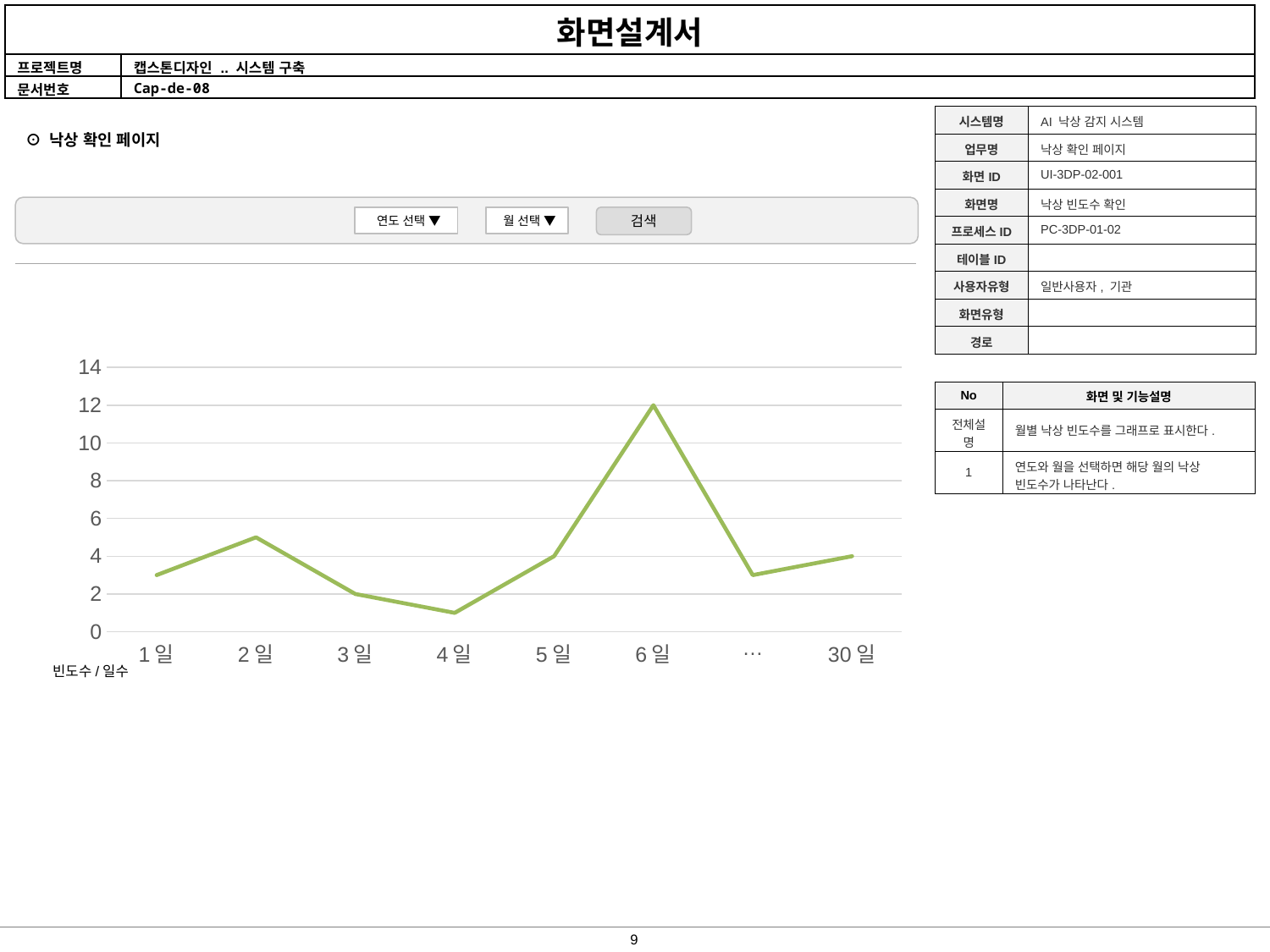

| 시스템명 | AI 낙상 감지 시스템 |
| --- | --- |
| 업무명 | 낙상 확인 페이지 |
| 화면ID | UI-3DP-02-001 |
| 화면명 | 낙상 빈도수 확인 |
| 프로세스ID | PC-3DP-01-02 |
| 테이블ID |  |
| 사용자유형 | 일반사용자, 기관 |
| 화면유형 |  |
| 경로 |  |
⊙ 낙상 확인 페이지

검색
연도 선택 ▼
월 선택 ▼

### Chart

| Category | 열1 |
|---|---|
| 1일 | 3.0 |
| 2일 | 5.0 |
| 3일 | 2.0 |
| 4일 | 1.0 |
| 5일 | 4.0 |
| 6일 | 12.0 |
| … | 3.0 |
| 30일 | 4.0 |
| No | 화면 및 기능설명 |
| --- | --- |
| 전체설명 | 월별 낙상 빈도수를 그래프로 표시한다. |
| 1 | 연도와 월을 선택하면 해당 월의 낙상 빈도수가 나타난다. |
빈도수/일수